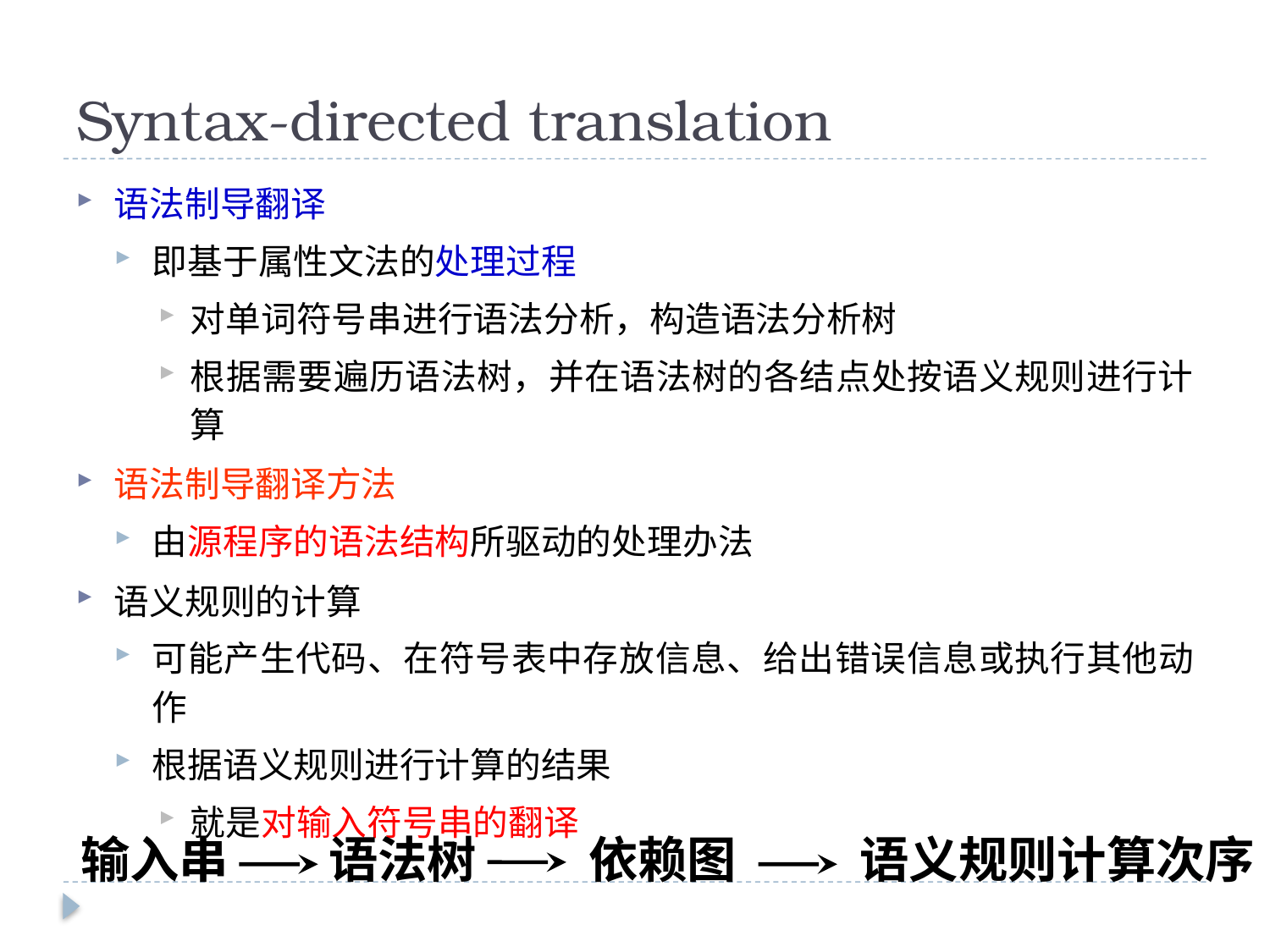

# Syntax-directed translation
语法制导翻译
即基于属性文法的处理过程
对单词符号串进行语法分析，构造语法分析树
根据需要遍历语法树，并在语法树的各结点处按语义规则进行计算
语法制导翻译方法
由源程序的语法结构所驱动的处理办法
语义规则的计算
可能产生代码、在符号表中存放信息、给出错误信息或执行其他动作
根据语义规则进行计算的结果
就是对输入符号串的翻译

输入串
语法树
依赖图
语义规则计算次序

19